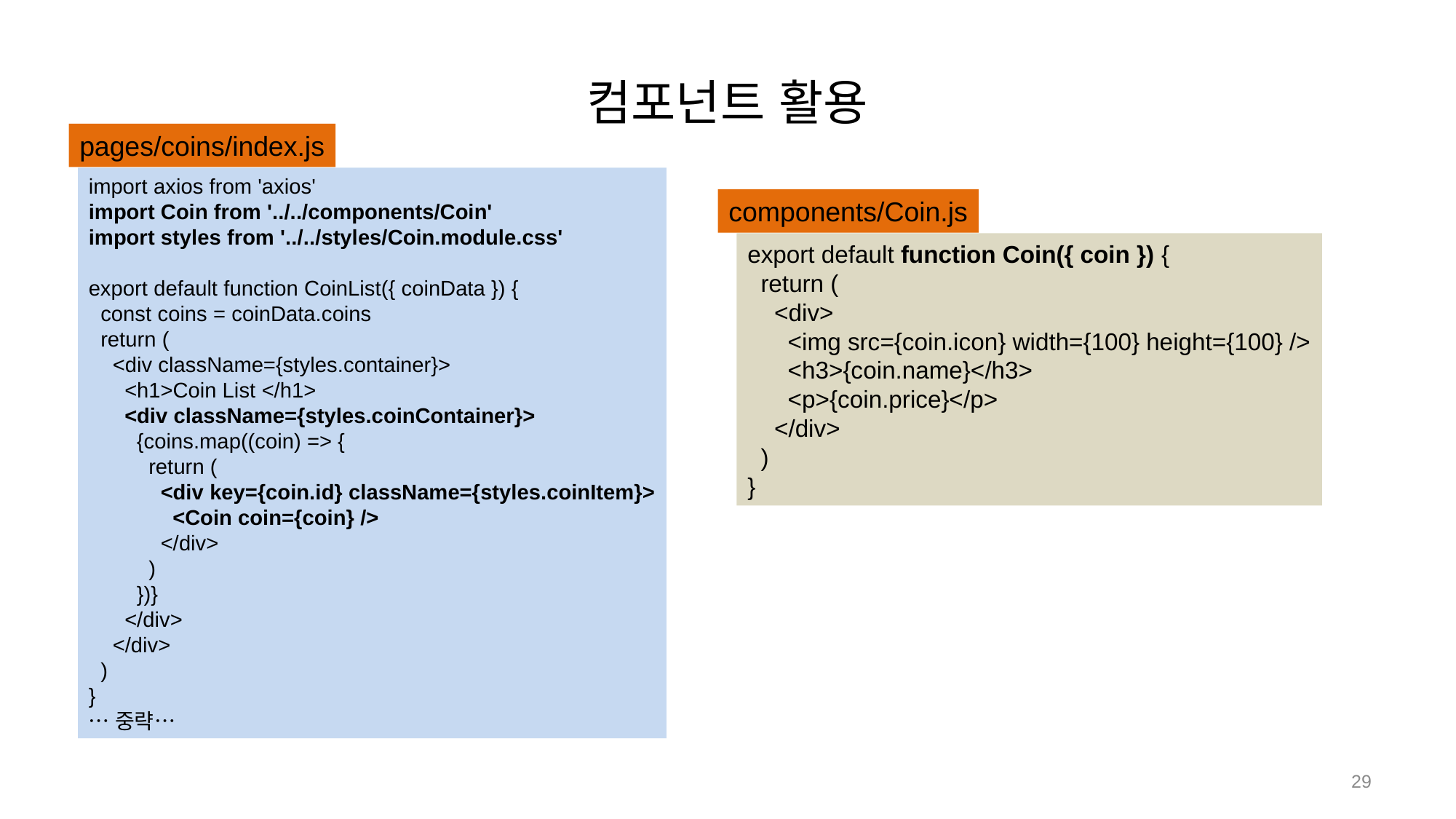

# 컴포넌트 활용
pages/coins/index.js
import axios from 'axios'
import Coin from '../../components/Coin'
import styles from '../../styles/Coin.module.css'
export default function CoinList({ coinData }) {
  const coins = coinData.coins
  return (
    <div className={styles.container}>
      <h1>Coin List </h1>
      <div className={styles.coinContainer}>
        {coins.map((coin) => {
          return (
            <div key={coin.id} className={styles.coinItem}>
              <Coin coin={coin} />
            </div>
          )
        })}
      </div>
    </div>
  )
}
…중략…
components/Coin.js

export default function Coin({ coin }) {
  return (
    <div>
      <img src={coin.icon} width={100} height={100} />
      <h3>{coin.name}</h3>
      <p>{coin.price}</p>
    </div>
  )
}
29